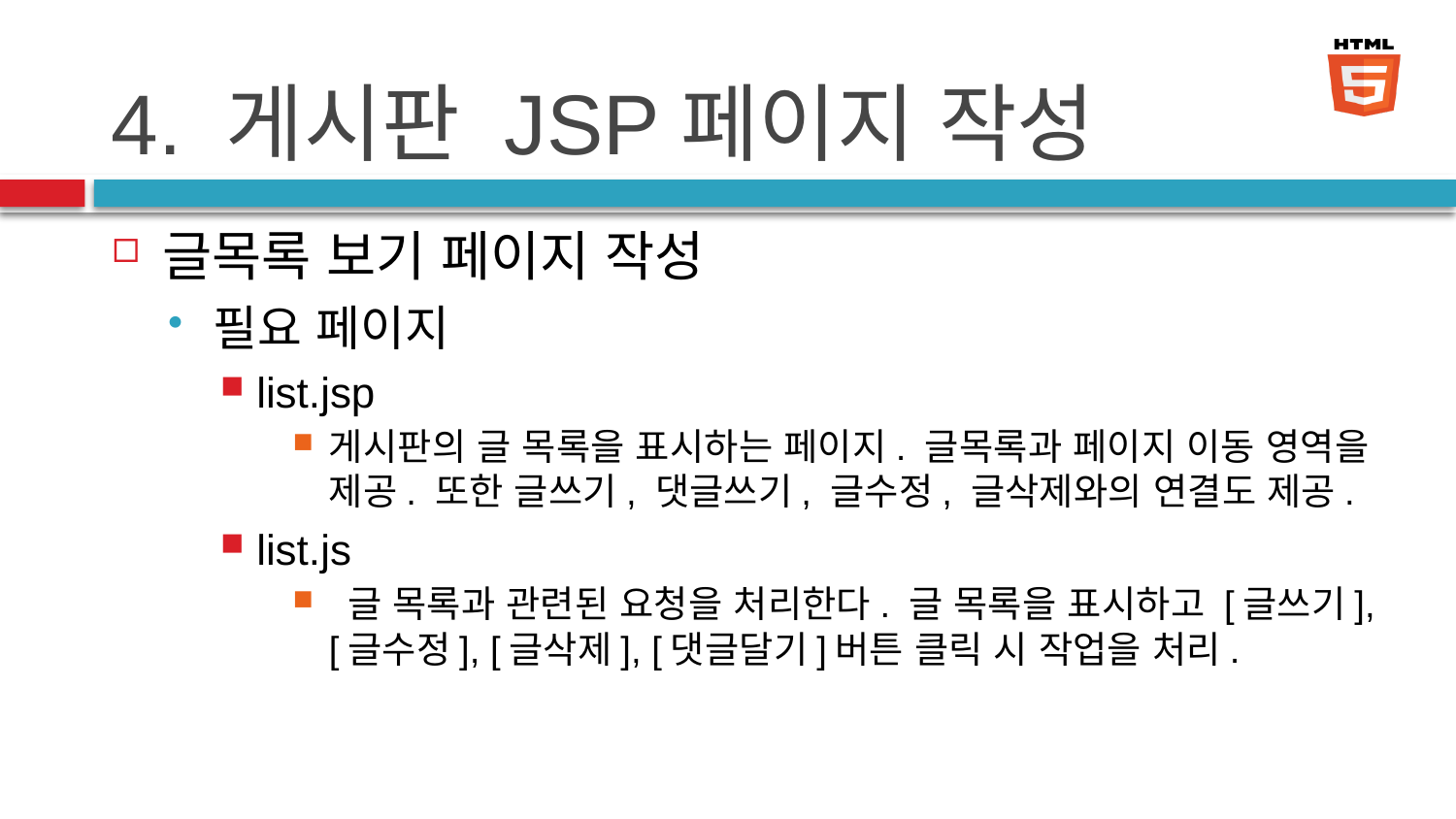

# 4. 게시판 JSP페이지 작성
글목록 보기 페이지 작성
필요 페이지
list.jsp
게시판의 글 목록을 표시하는 페이지. 글목록과 페이지 이동 영역을 제공. 또한 글쓰기, 댓글쓰기, 글수정, 글삭제와의 연결도 제공.
list.js
 글 목록과 관련된 요청을 처리한다. 글 목록을 표시하고 [글쓰기], [글수정], [글삭제], [댓글달기]버튼 클릭 시 작업을 처리.